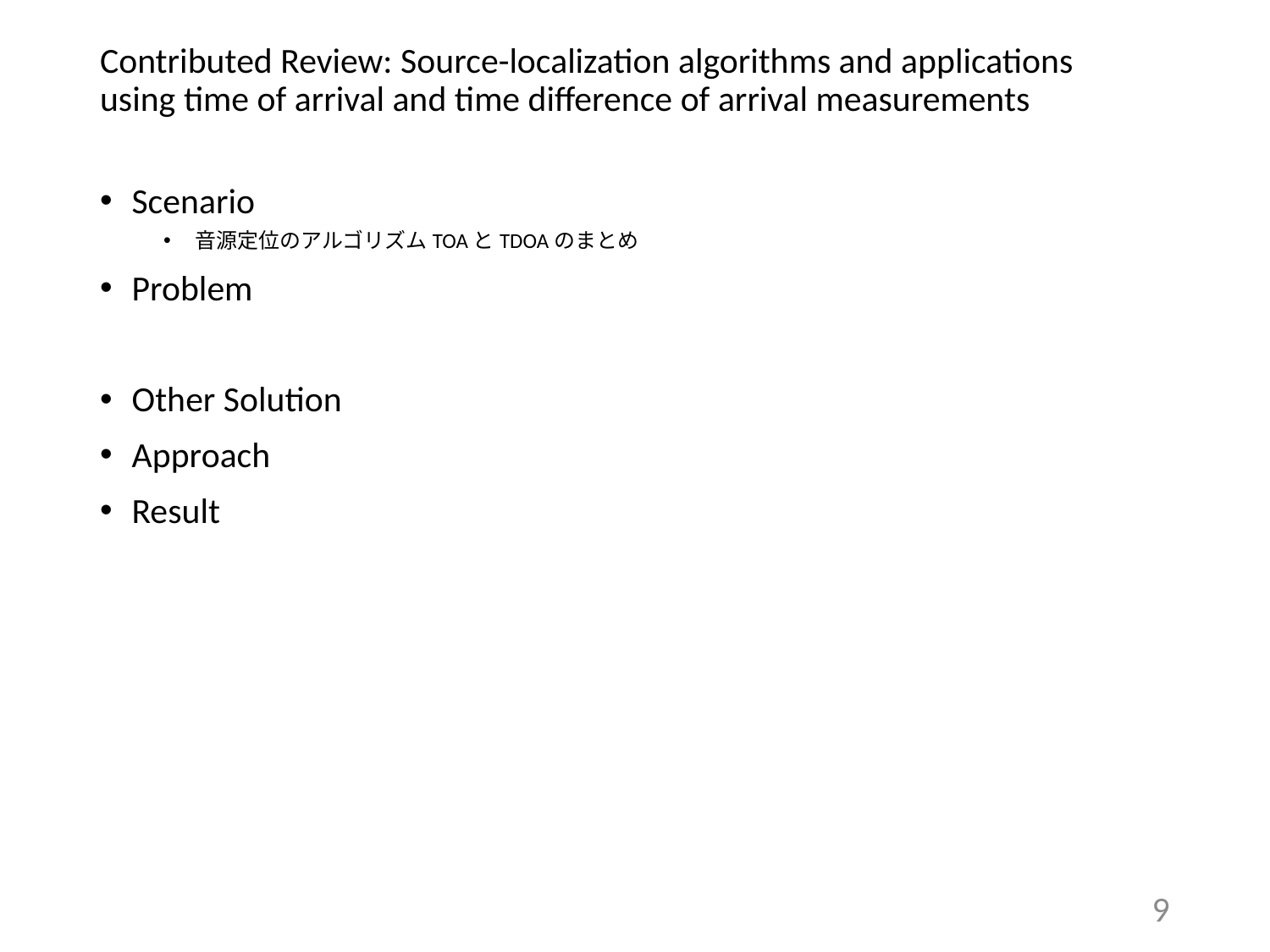

# Contributed Review: Source-localization algorithms and applications using time of arrival and time difference of arrival measurements
Scenario
音源定位のアルゴリズムTOAとTDOAのまとめ
Problem

Other Solution
Approach
Result
9